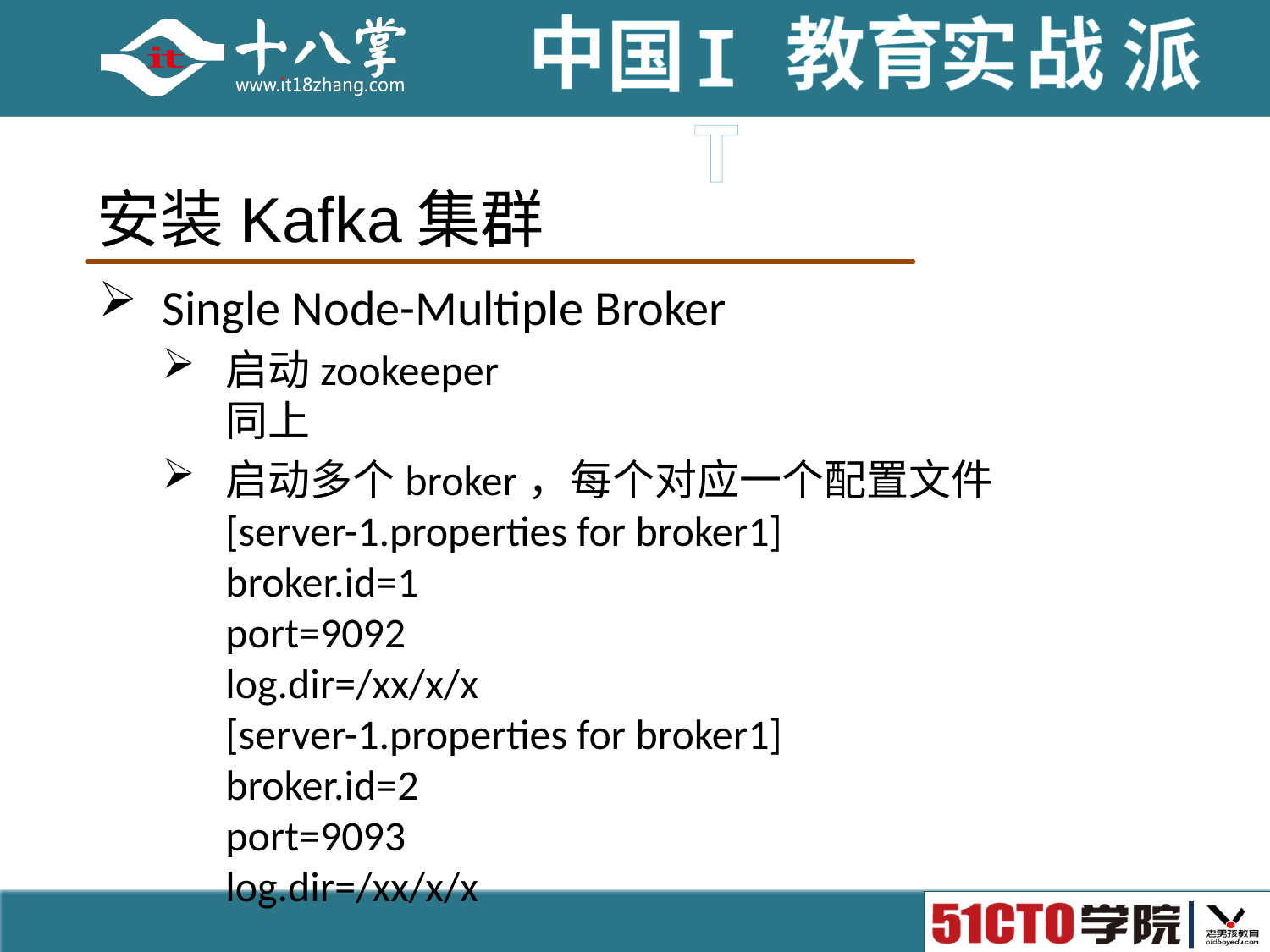

# 安装Kafka集群
Single Node-Multiple Broker
启动zookeeper
同上
启动多个broker，每个对应一个配置文件
[server-1.properties for broker1]
broker.id=1
port=9092
log.dir=/xx/x/x
[server-1.properties for broker1]
broker.id=2
port=9093
log.dir=/xx/x/x